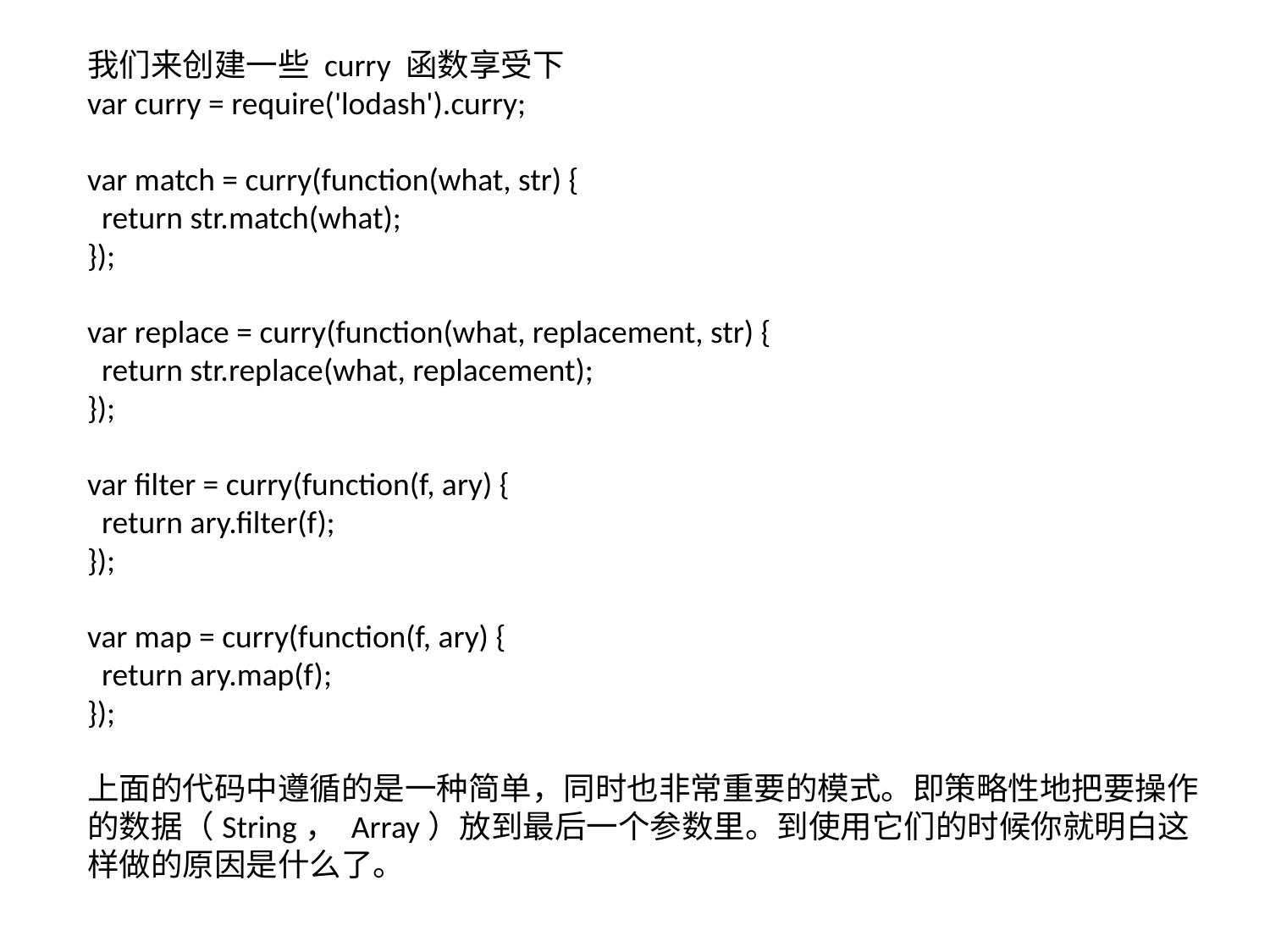

我们来创建一些 curry 函数享受下
var curry = require('lodash').curry;

var match = curry(function(what, str) {
  return str.match(what);
});

var replace = curry(function(what, replacement, str) {
  return str.replace(what, replacement);
});

var filter = curry(function(f, ary) {
  return ary.filter(f);
});

var map = curry(function(f, ary) {
  return ary.map(f);
});

上面的代码中遵循的是一种简单，同时也非常重要的模式。即策略性地把要操作的数据（String， Array）放到最后一个参数里。到使用它们的时候你就明白这样做的原因是什么了。